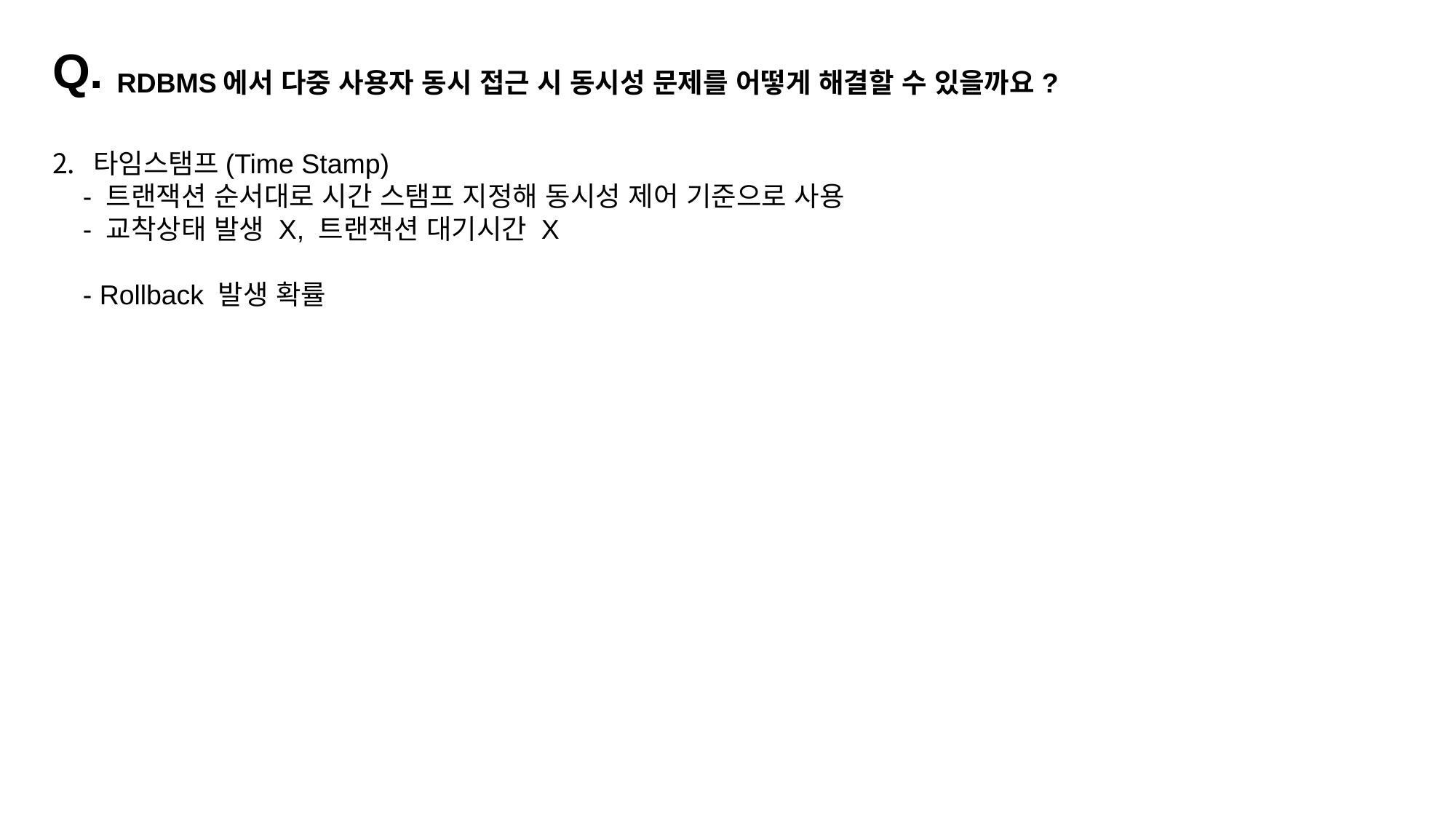

Q.
RDBMS에서 다중 사용자 동시 접근 시 동시성 문제를 어떻게 해결할 수 있을까요?
타임스탬프(Time Stamp)
    - 트랜잭션 순서대로 시간 스탬프 지정해 동시성 제어 기준으로 사용
    - 교착상태 발생 X, 트랜잭션 대기시간 X

    - Rollback 발생 확률